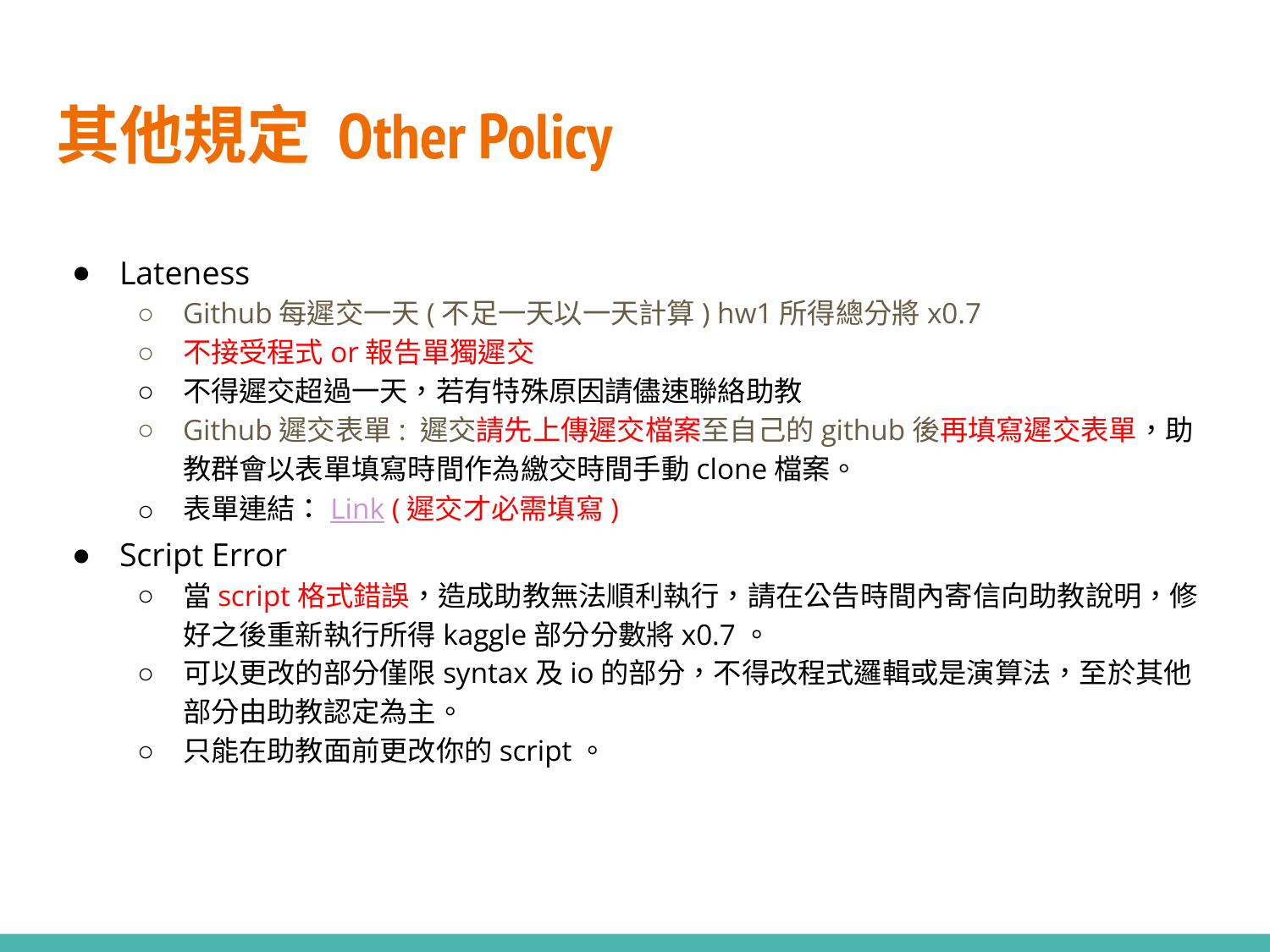

# 其他規定 Other Policy
Lateness
Github每遲交一天(不足一天以一天計算) hw1所得總分將x0.7
不接受程式or報告單獨遲交
不得遲交超過一天，若有特殊原因請儘速聯絡助教
Github遲交表單: 遲交請先上傳遲交檔案至自己的github後再填寫遲交表單，助教群會以表單填寫時間作為繳交時間手動clone檔案。
表單連結：Link (遲交才必需填寫)
Script Error
當script格式錯誤，造成助教無法順利執行，請在公告時間內寄信向助教說明，修好之後重新執行所得kaggle部分分數將x0.7。
可以更改的部分僅限syntax及io的部分，不得改程式邏輯或是演算法，至於其他部分由助教認定為主。
只能在助教面前更改你的script。